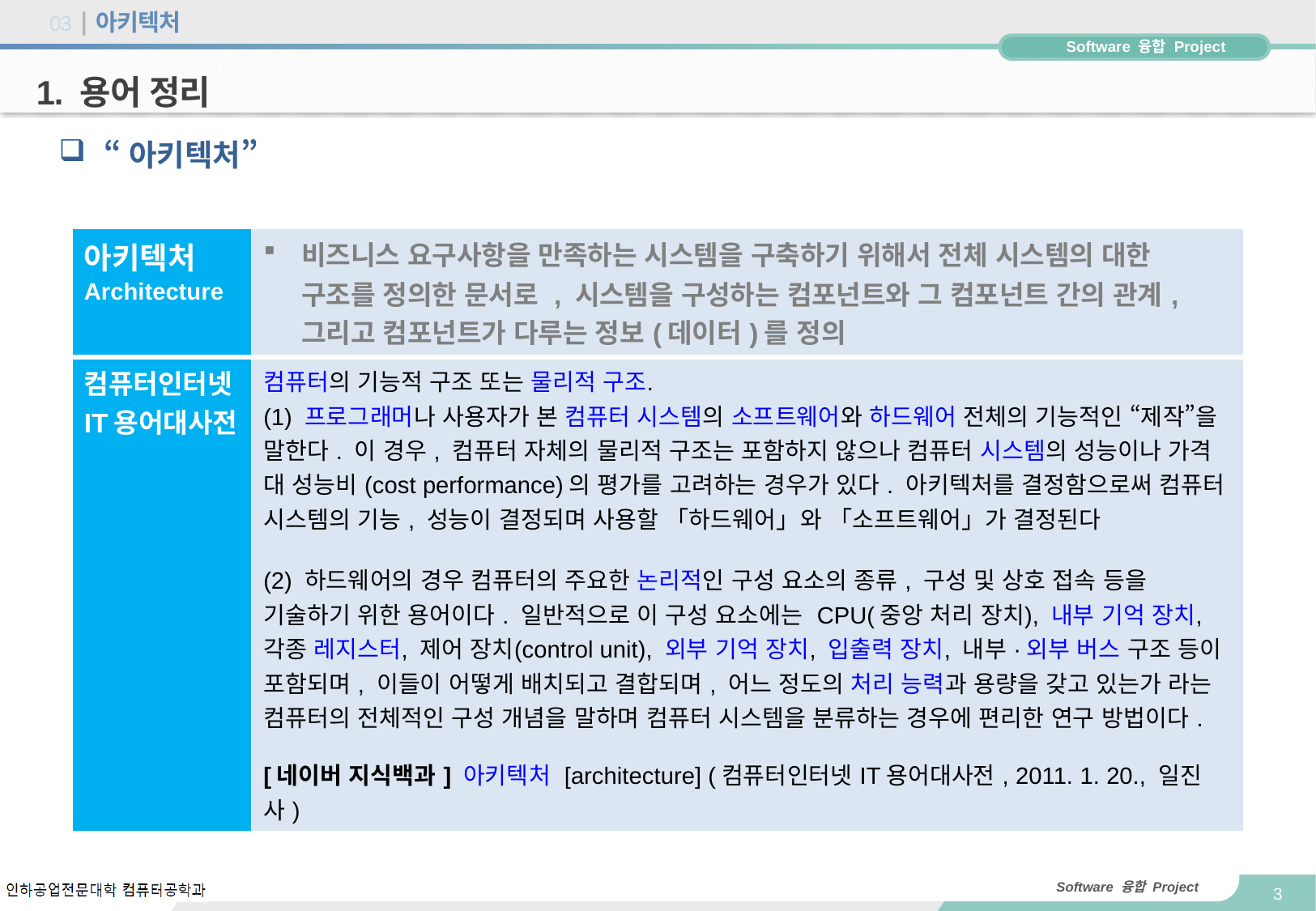

# 아키텍처
03
1. 용어 정리
“아키텍처”
| 아키텍처 Architecture | 비즈니스 요구사항을 만족하는 시스템을 구축하기 위해서 전체 시스템의 대한 구조를 정의한 문서로 , 시스템을 구성하는 컴포넌트와 그 컴포넌트 간의 관계, 그리고 컴포넌트가 다루는 정보(데이터)를 정의 |
| --- | --- |
| 컴퓨터인터넷IT용어대사전 | 컴퓨터의 기능적 구조 또는 물리적 구조. (1) 프로그래머나 사용자가 본 컴퓨터 시스템의 소프트웨어와 하드웨어 전체의 기능적인 “제작”을 말한다. 이 경우, 컴퓨터 자체의 물리적 구조는 포함하지 않으나 컴퓨터 시스템의 성능이나 가격 대 성능비(cost performance)의 평가를 고려하는 경우가 있다. 아키텍처를 결정함으로써 컴퓨터 시스템의 기능, 성능이 결정되며 사용할 「하드웨어」와 「소프트웨어」가 결정된다 (2) 하드웨어의 경우 컴퓨터의 주요한 논리적인 구성 요소의 종류, 구성 및 상호 접속 등을 기술하기 위한 용어이다. 일반적으로 이 구성 요소에는 CPU(중앙 처리 장치), 내부 기억 장치, 각종 레지스터, 제어 장치(control unit), 외부 기억 장치, 입출력 장치, 내부·외부 버스 구조 등이 포함되며, 이들이 어떻게 배치되고 결합되며, 어느 정도의 처리 능력과 용량을 갖고 있는가 라는 컴퓨터의 전체적인 구성 개념을 말하며 컴퓨터 시스템을 분류하는 경우에 편리한 연구 방법이다. [네이버 지식백과] 아키텍처 [architecture] (컴퓨터인터넷IT용어대사전, 2011. 1. 20., 일진사) |